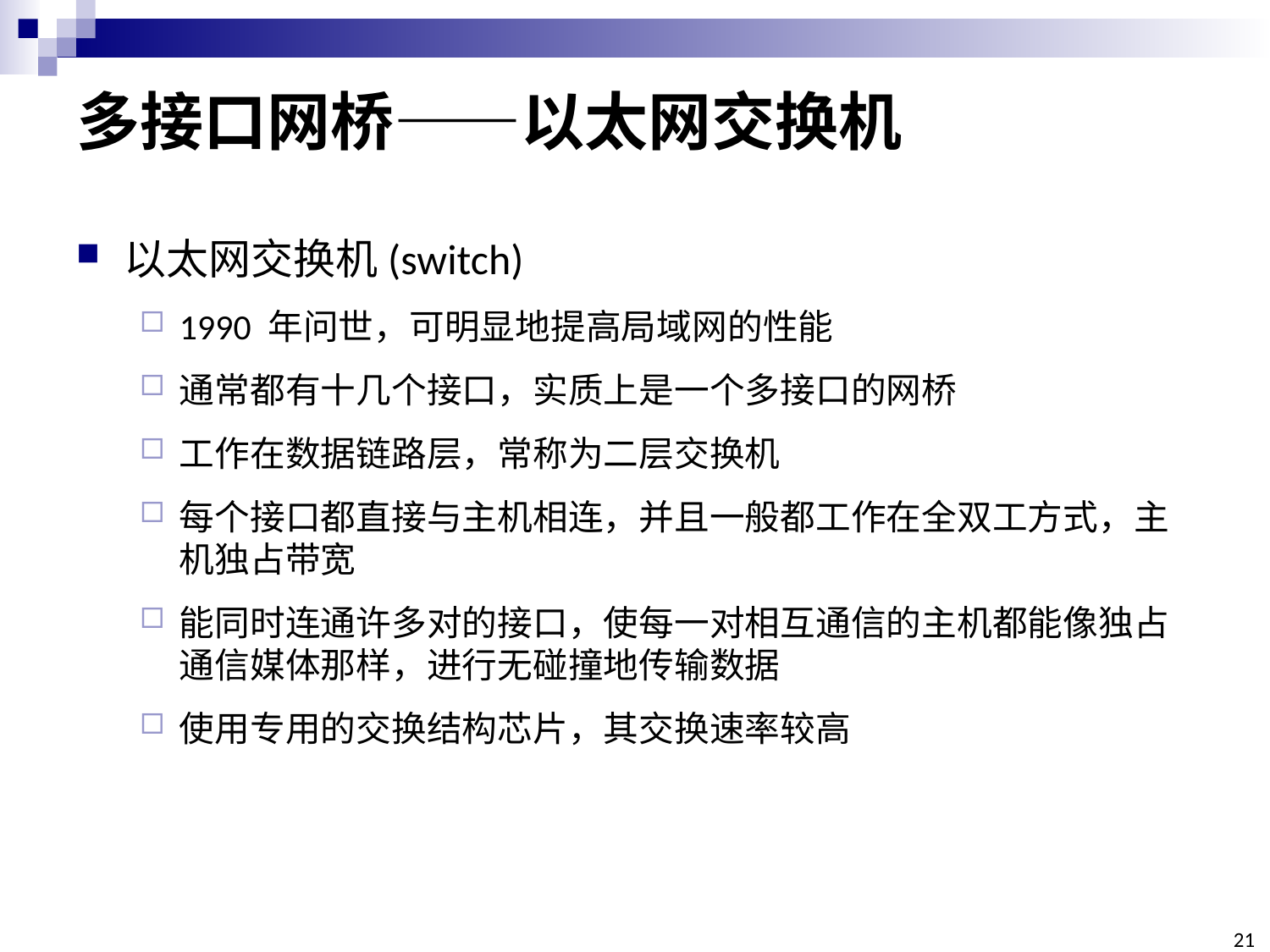

# 多接口网桥——以太网交换机
以太网交换机(switch)
1990 年问世，可明显地提高局域网的性能
通常都有十几个接口，实质上是一个多接口的网桥
工作在数据链路层，常称为二层交换机
每个接口都直接与主机相连，并且一般都工作在全双工方式，主机独占带宽
能同时连通许多对的接口，使每一对相互通信的主机都能像独占通信媒体那样，进行无碰撞地传输数据
使用专用的交换结构芯片，其交换速率较高
21